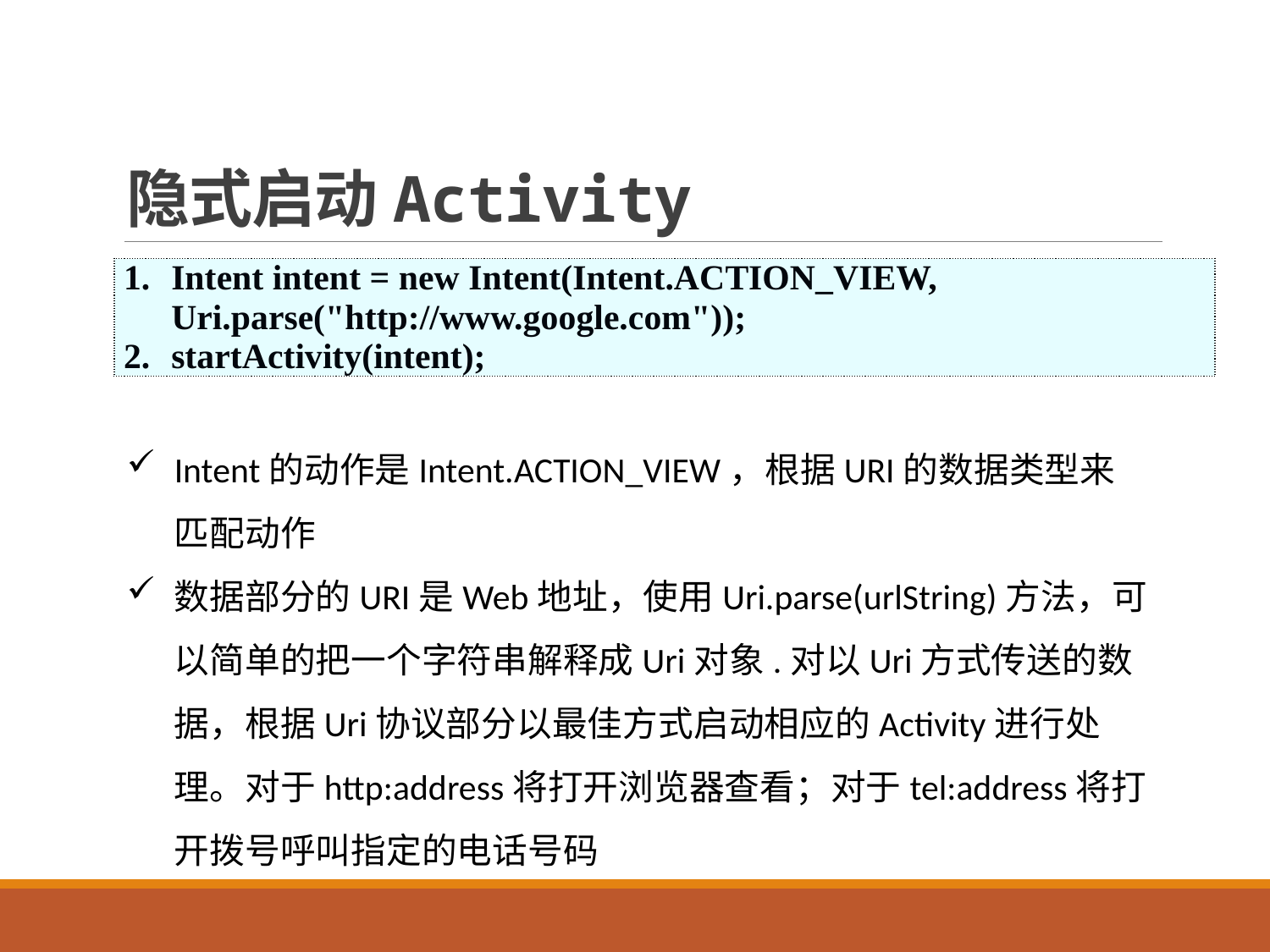

# 隐式启动Activity
| Intent intent = new Intent(Intent.ACTION\_VIEW, Uri.parse("http://www.google.com")); startActivity(intent); |
| --- |
Intent的动作是Intent.ACTION_VIEW，根据URI的数据类型来匹配动作
数据部分的URI是Web地址，使用Uri.parse(urlString)方法，可以简单的把一个字符串解释成Uri对象.对以Uri方式传送的数据，根据Uri协议部分以最佳方式启动相应的Activity进行处理。对于http:address将打开浏览器查看；对于tel:address将打开拨号呼叫指定的电话号码